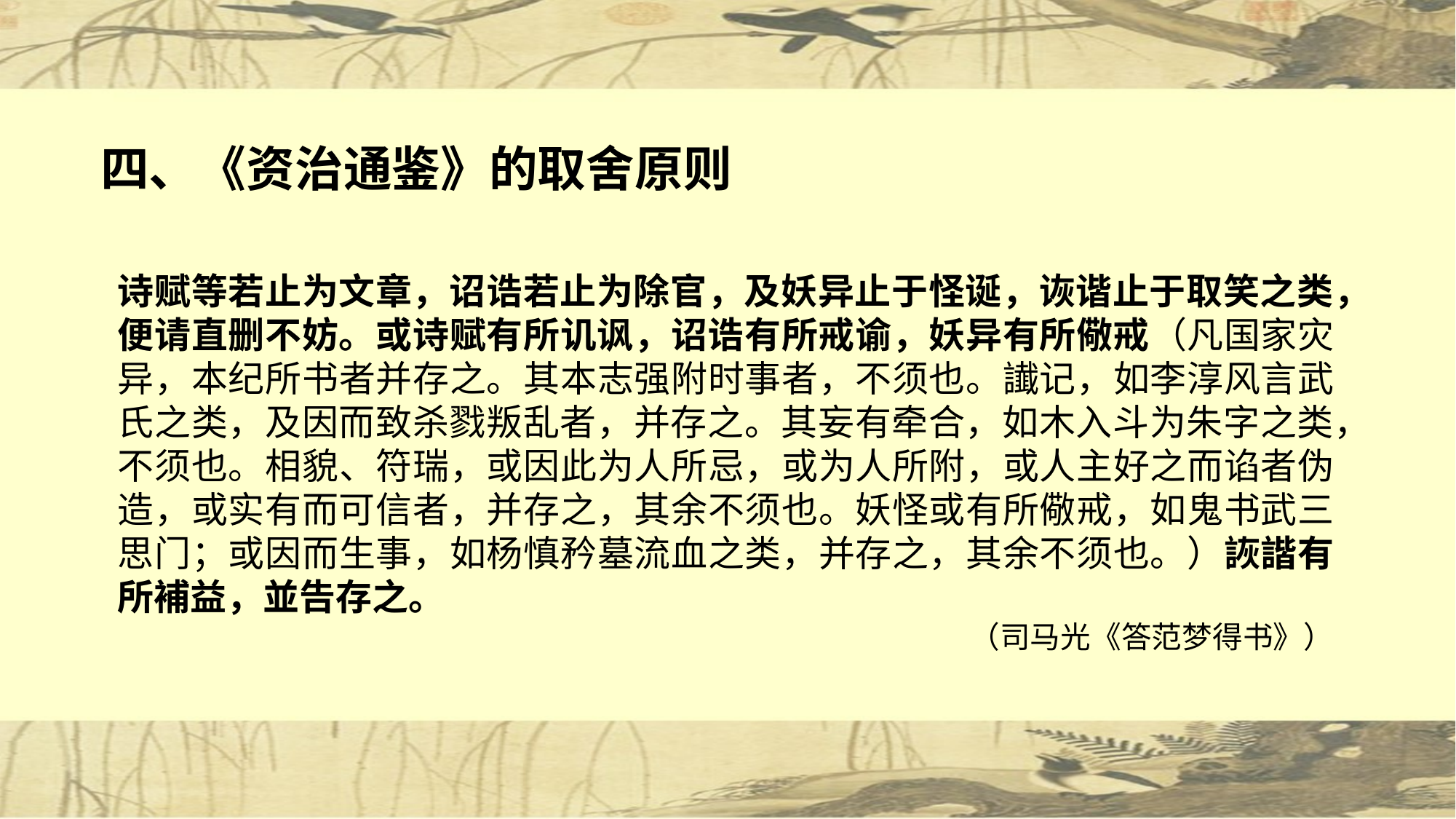

# 四、《资治通鉴》的取舍原则
诗赋等若止为文章，诏诰若止为除官，及妖异止于怪诞，诙谐止于取笑之类，便请直删不妨。或诗赋有所讥讽，诏诰有所戒谕，妖异有所儆戒（凡国家灾异，本纪所书者并存之。其本志强附时事者，不须也。䜟记，如李淳风言武氏之类，及因而致杀戮叛乱者，并存之。其妄有牵合，如木入斗为朱字之类，不须也。相貌、符瑞，或因此为人所忌，或为人所附，或人主好之而谄者伪造，或实有而可信者，并存之，其余不须也。妖怪或有所儆戒，如鬼书武三思门；或因而生事，如杨慎矜墓流血之类，并存之，其余不须也。）詼諧有所補益，並告存之。
（司马光《答范梦得书》）